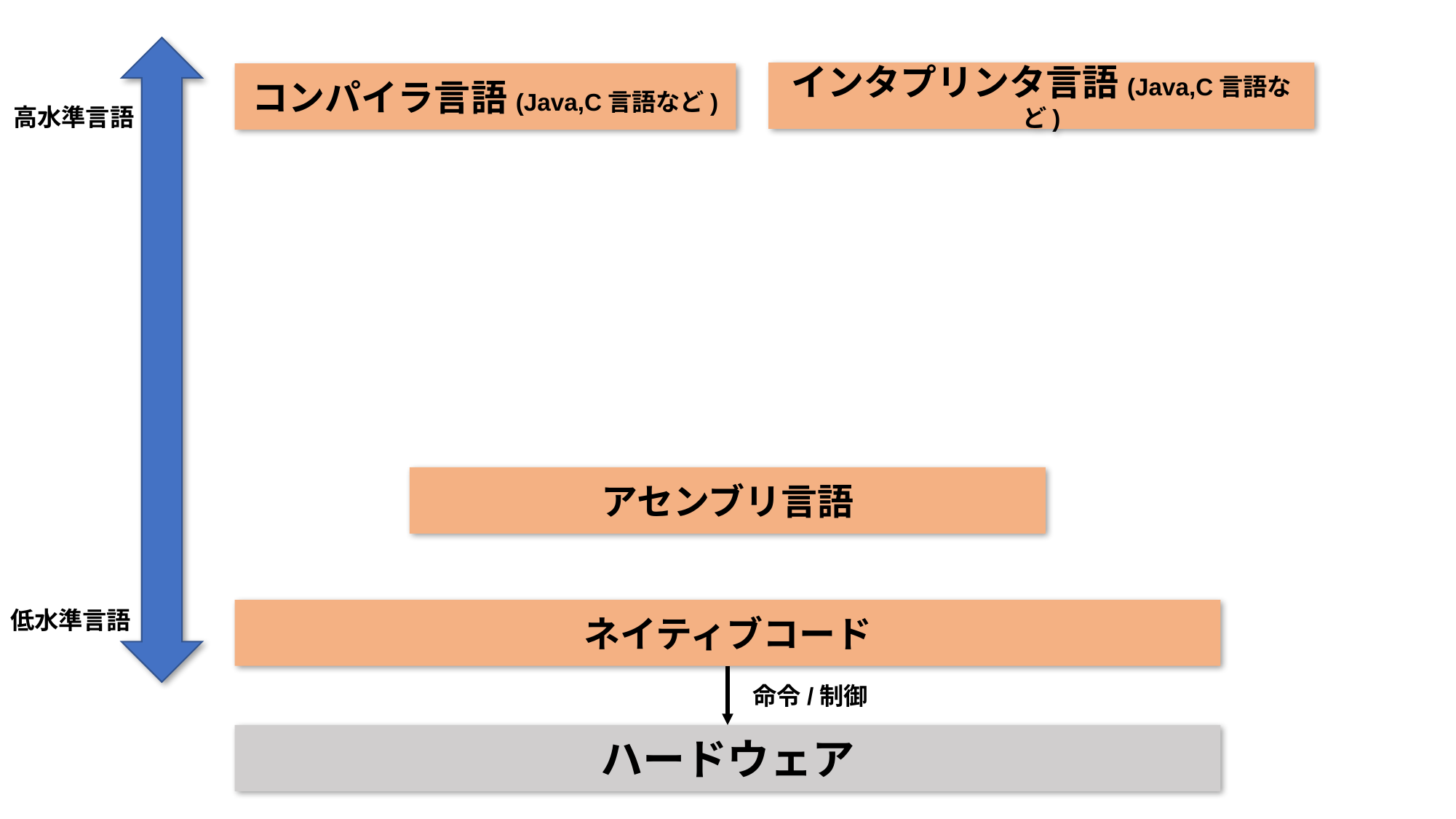

インタプリンタ言語(Java,C言語など)
コンパイラ言語(Java,C言語など)
高水準言語
アセンブリ言語
ネイティブコード
低水準言語
命令/制御
ハードウェア